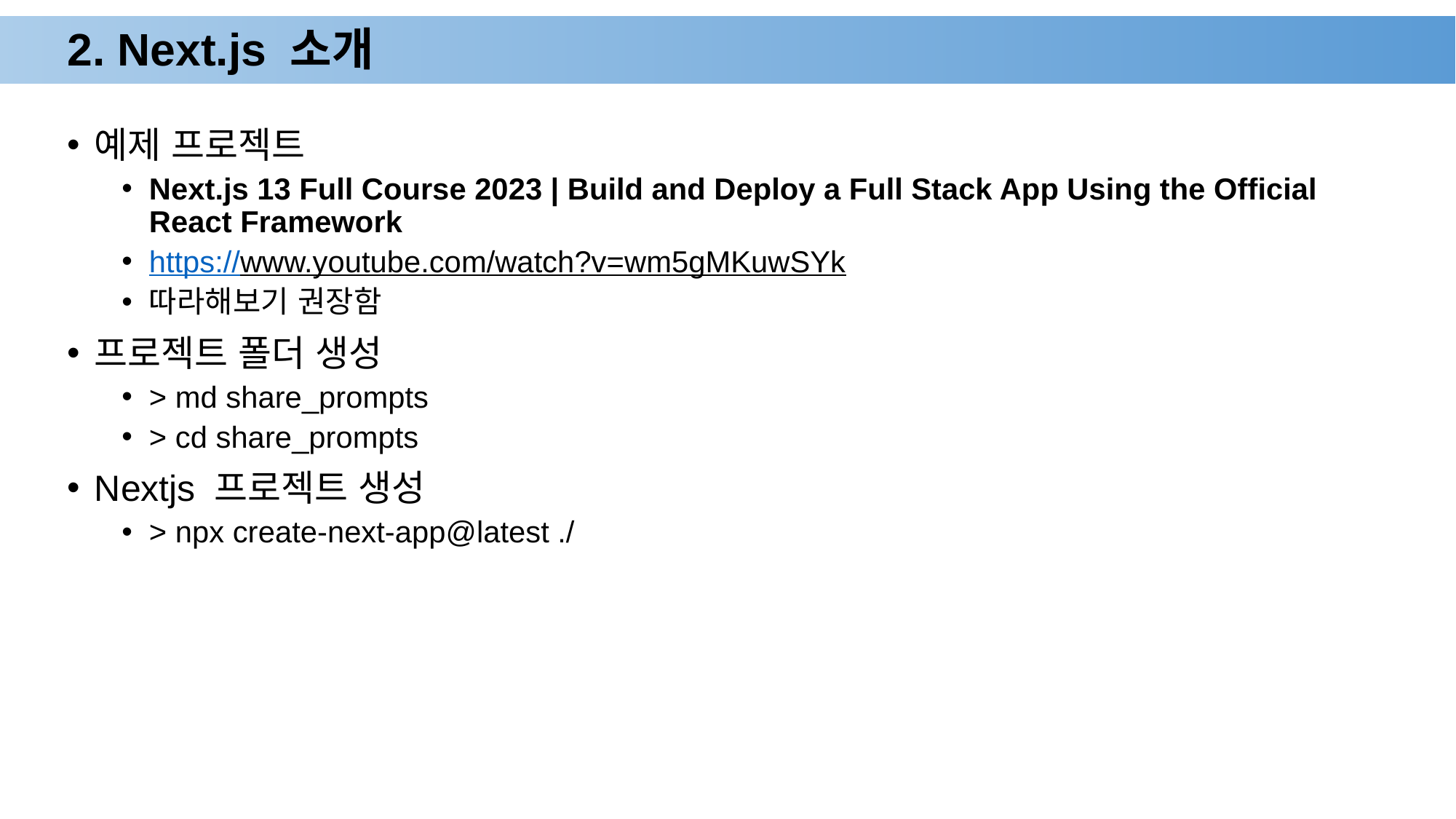

# 2. Next.js 소개
예제 프로젝트
Next.js 13 Full Course 2023 | Build and Deploy a Full Stack App Using the Official React Framework
https://www.youtube.com/watch?v=wm5gMKuwSYk
따라해보기 권장함
프로젝트 폴더 생성
> md share_prompts
> cd share_prompts
Nextjs 프로젝트 생성
> npx create-next-app@latest ./